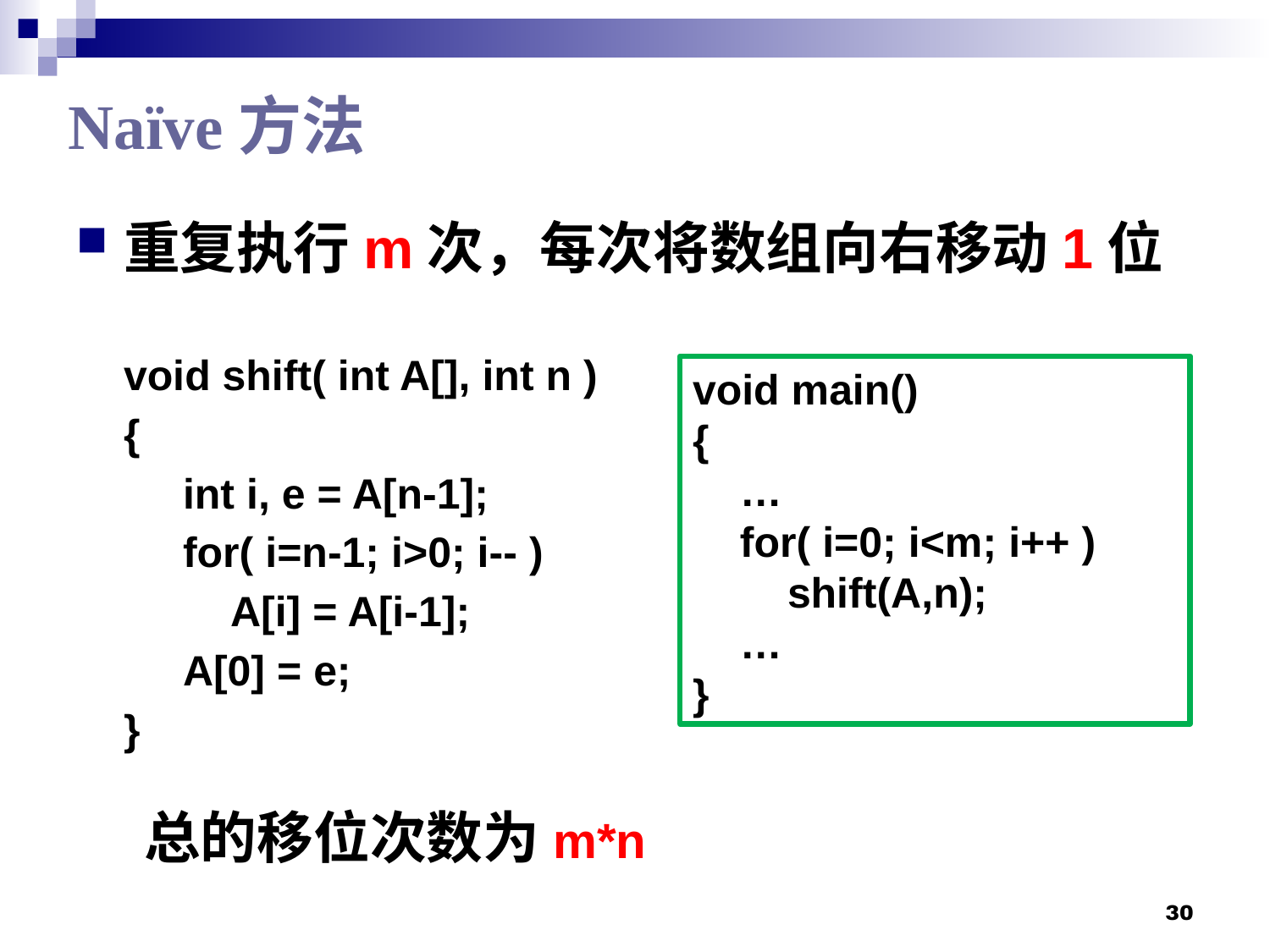

# Naïve方法
重复执行m次，每次将数组向右移动1位

    void shift( int A[], int n )
    {
         int i, e = A[n-1];
         for( i=n-1; i>0; i-- )
             A[i] = A[i-1];
         A[0] = e;
    }

void main()
{
    …
    for( i=0; i<m; i++ )
        shift(A,n);
    …
}
总的移位次数为m*n
30